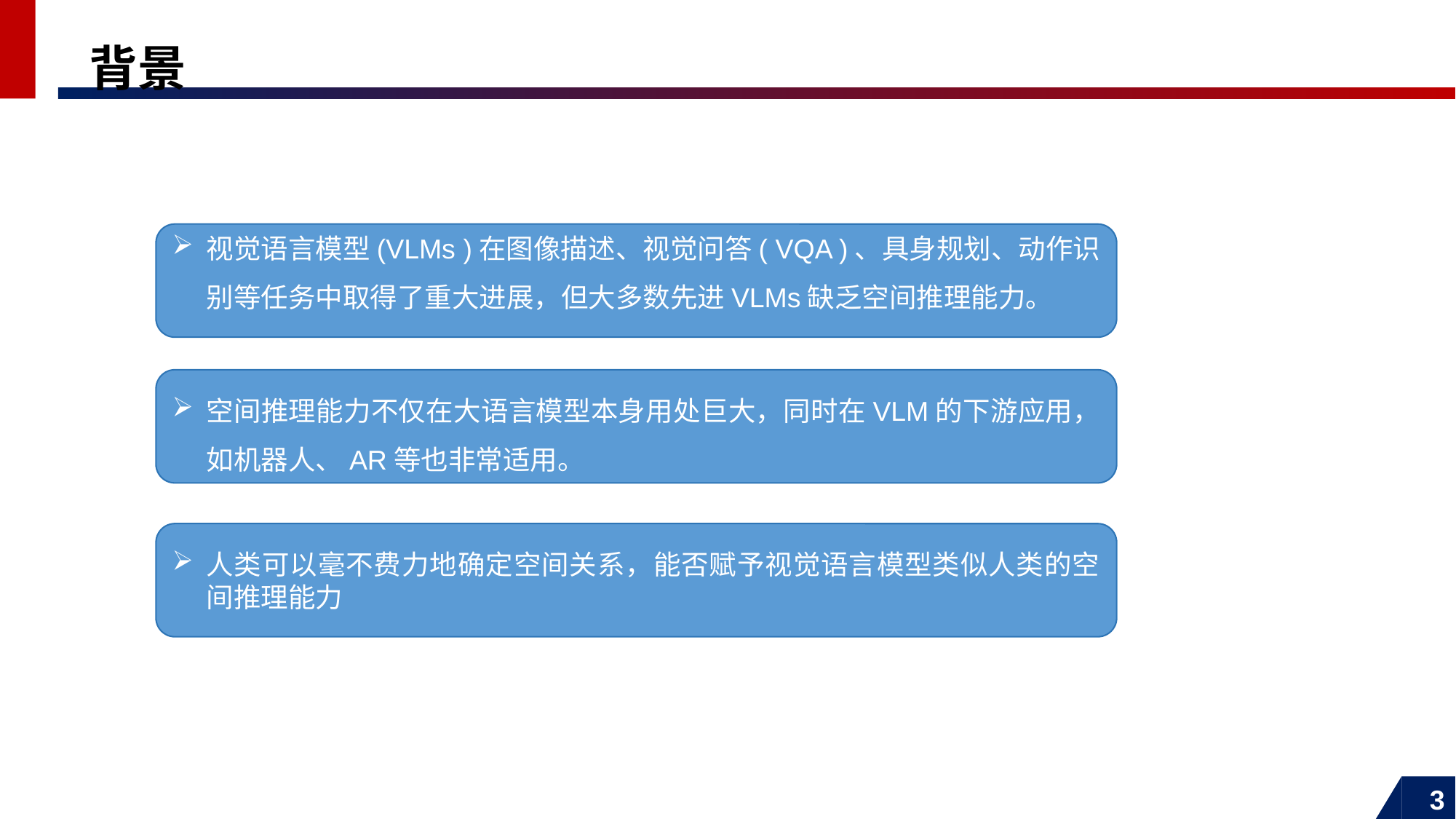

# 背景
视觉语言模型(VLMs )在图像描述、视觉问答( VQA )、具身规划、动作识别等任务中取得了重大进展，但大多数先进VLMs缺乏空间推理能力。

空间推理能力不仅在大语言模型本身用处巨大，同时在VLM的下游应用，如机器人、AR等也非常适用。
人类可以毫不费力地确定空间关系，能否赋予视觉语言模型类似人类的空间推理能力
3
3
3